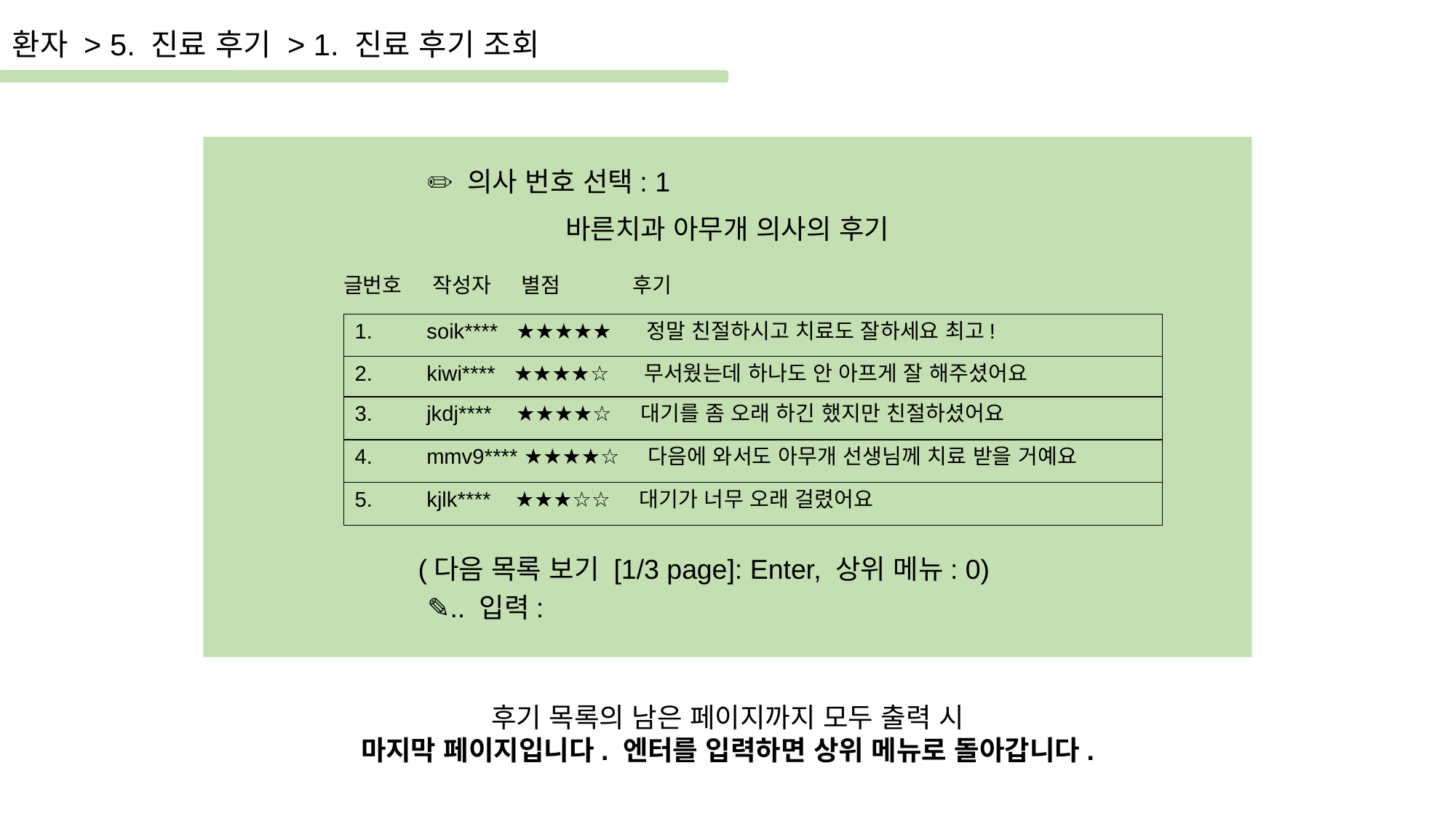

환자 > 5. 진료 후기 > 1. 진료 후기 조회

✏ 의사 번호 선택: 1
바른치과 아무개 의사의 후기
글번호     작성자     별점            후기
| 1. soik\*\*\*\* ★★★★★ 정말 친절하시고 치료도 잘하세요 최고! |
| --- |
| 2. kiwi\*\*\*\* ★★★★☆ 무서웠는데 하나도 안 아프게 잘 해주셨어요 |
| 3. jkdj\*\*\*\* ★★★★☆ 대기를 좀 오래 하긴 했지만 친절하셨어요 |
| 4. mmv9\*\*\*\* ★★★★☆ 다음에 와서도 아무개 선생님께 치료 받을 거예요 |
| 5. kjlk\*\*\*\* ★★★☆☆ 대기가 너무 오래 걸렸어요 |
(다음 목록 보기 [1/3 page]: Enter, 상위 메뉴: 0)

✎.. 입력:
후기 목록의 남은 페이지까지 모두 출력 시
마지막 페이지입니다. 엔터를 입력하면 상위 메뉴로 돌아갑니다.